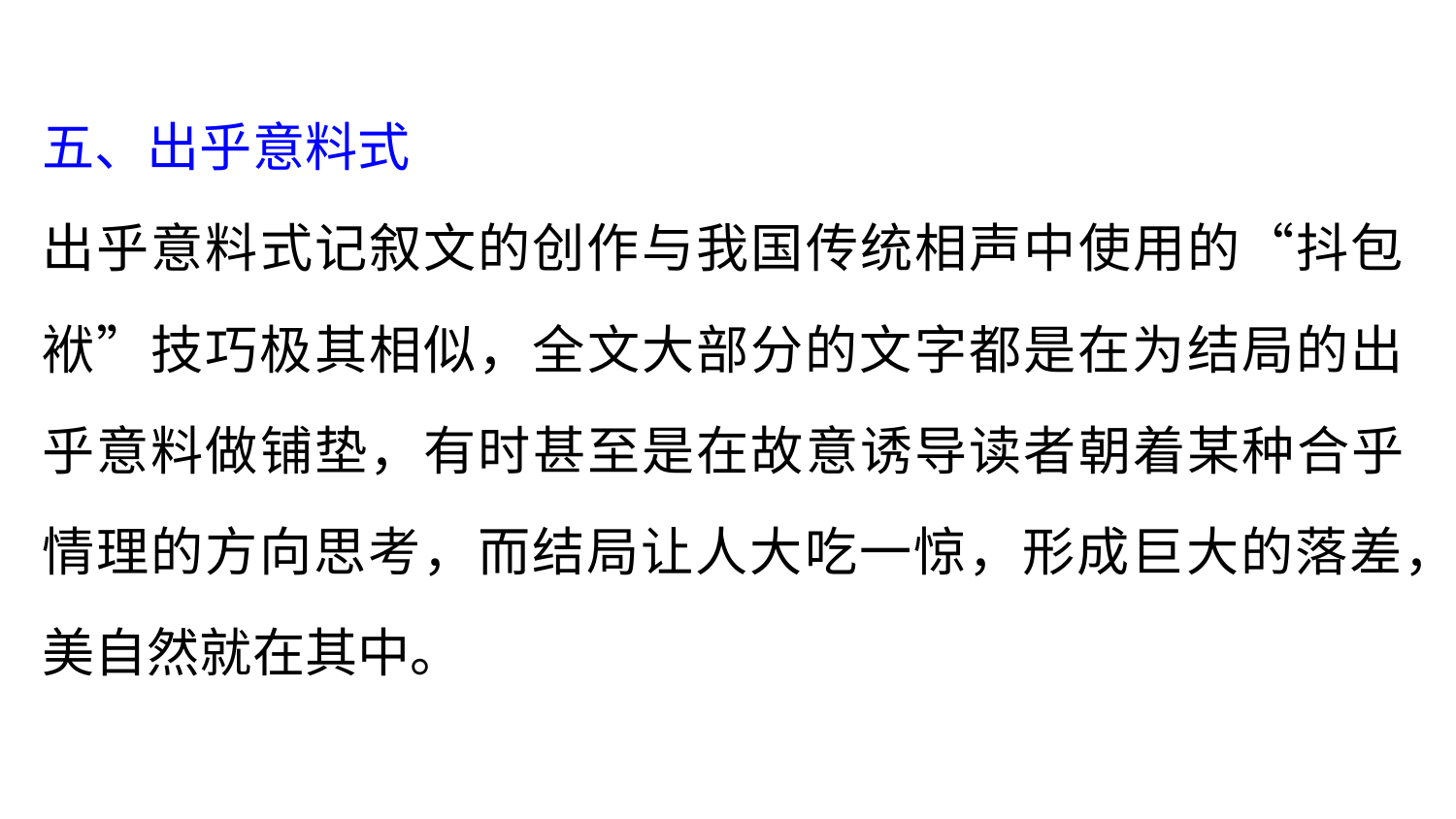

五、出乎意料式
出乎意料式记叙文的创作与我国传统相声中使用的“抖包袱”技巧极其相似，全文大部分的文字都是在为结局的出乎意料做铺垫，有时甚至是在故意诱导读者朝着某种合乎情理的方向思考，而结局让人大吃一惊，形成巨大的落差，美自然就在其中。